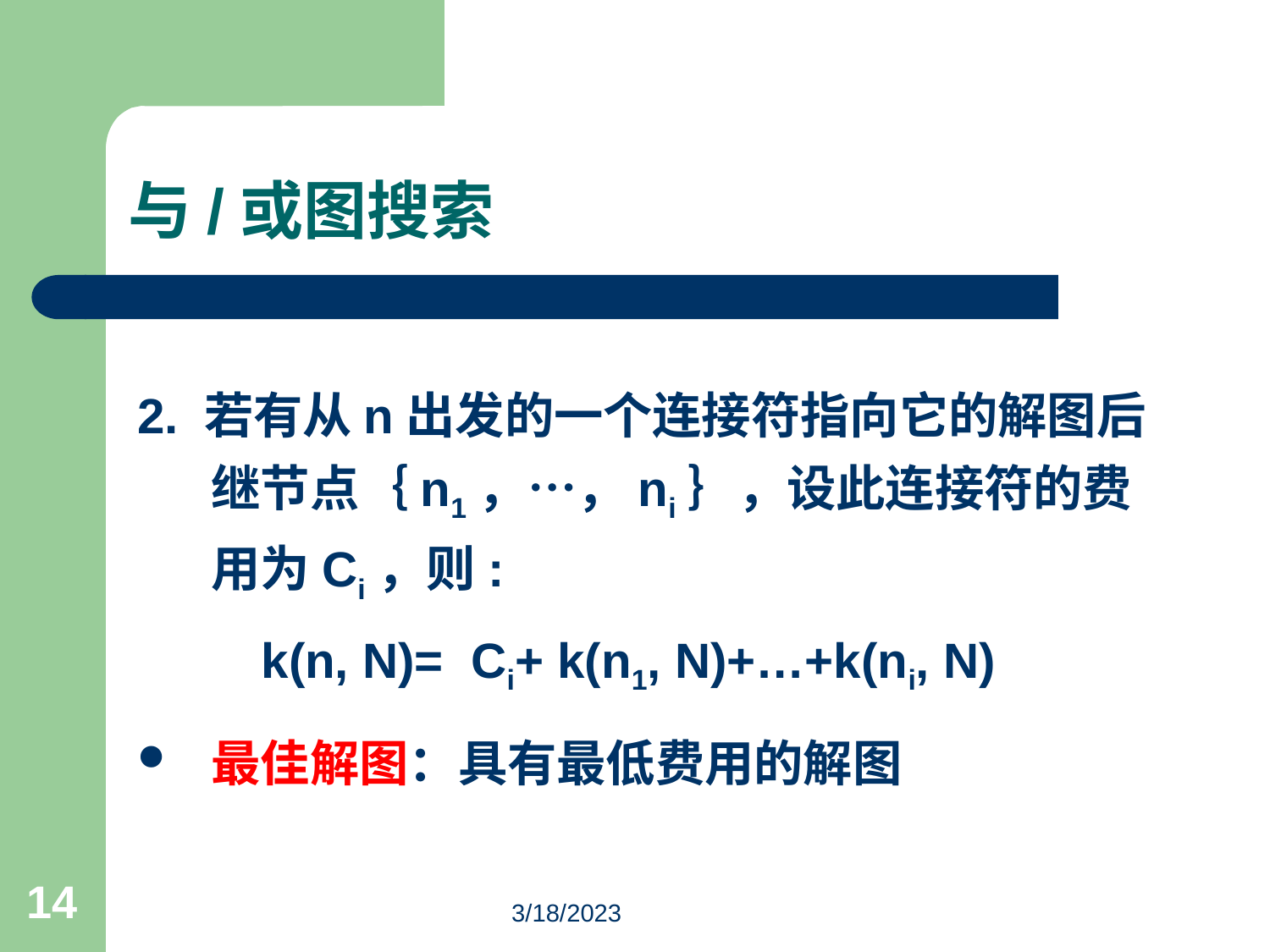

与/或图搜索
2. 若有从n出发的一个连接符指向它的解图后继节点｛n1，…，ni｝，设此连接符的费用为Ci，则:
         k(n, N)=  Ci+ k(n1, N)+…+k(ni, N)
最佳解图：具有最低费用的解图
14
3/18/2023